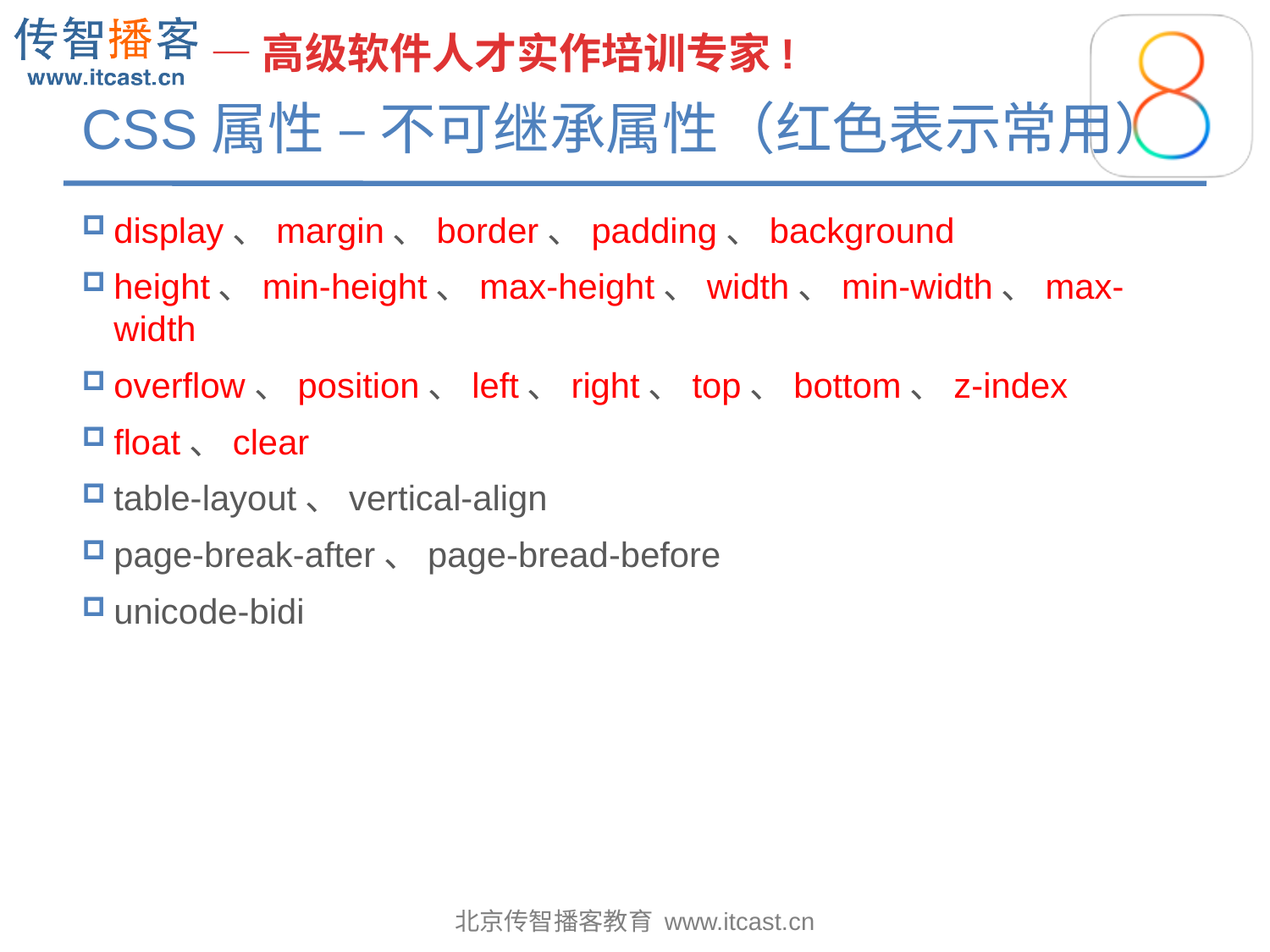

# CSS属性 – 不可继承属性（红色表示常用）
display、margin、border、padding、background
height、min-height、max-height、width、min-width、max-width
overflow、position、left、right、top、bottom、z-index
float、clear
table-layout、vertical-align
page-break-after、page-bread-before
unicode-bidi